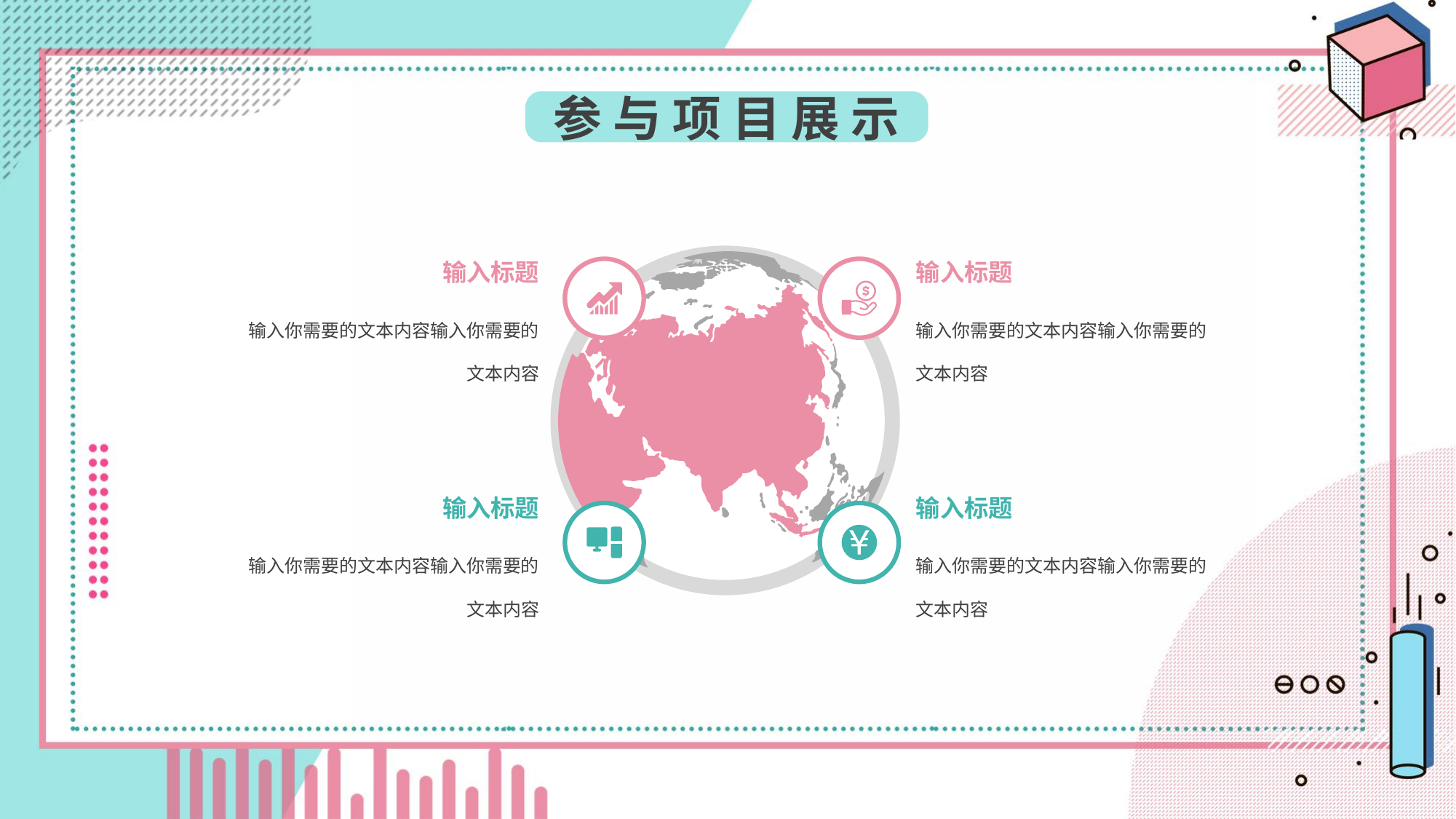

参 与 项 目 展 示
输入标题
输入你需要的文本内容输入你需要的文本内容

输入标题
输入你需要的文本内容输入你需要的文本内容

输入标题
输入你需要的文本内容输入你需要的文本内容
输入标题
输入你需要的文本内容输入你需要的文本内容